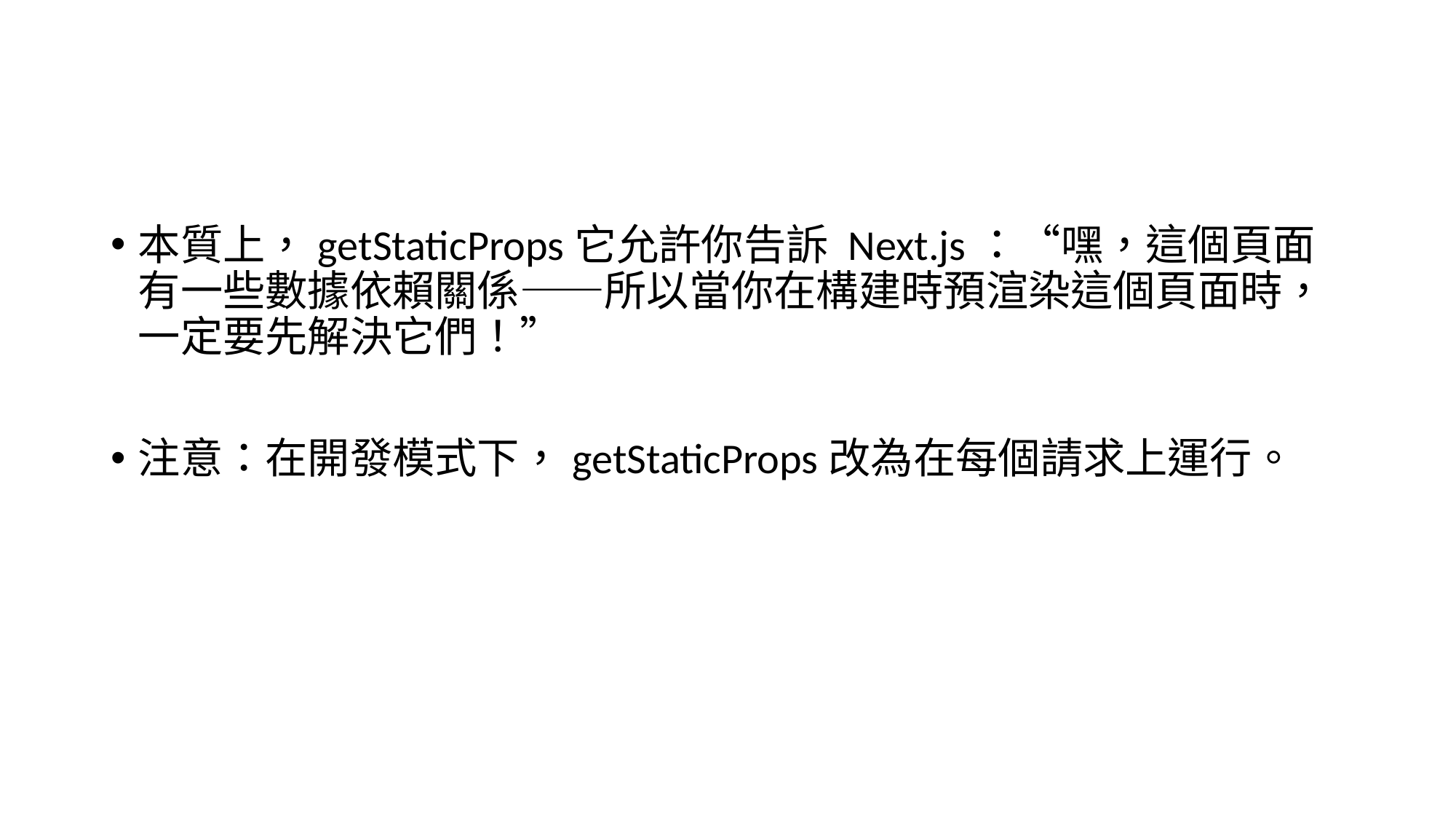

#
本質上，getStaticProps它允許你告訴 Next.js：“嘿，這個頁面有一些數據依賴關係——所以當你在構建時預渲染這個頁面時，一定要先解決它們！”

注意：在開發模式下，getStaticProps改為在每個請求上運行。